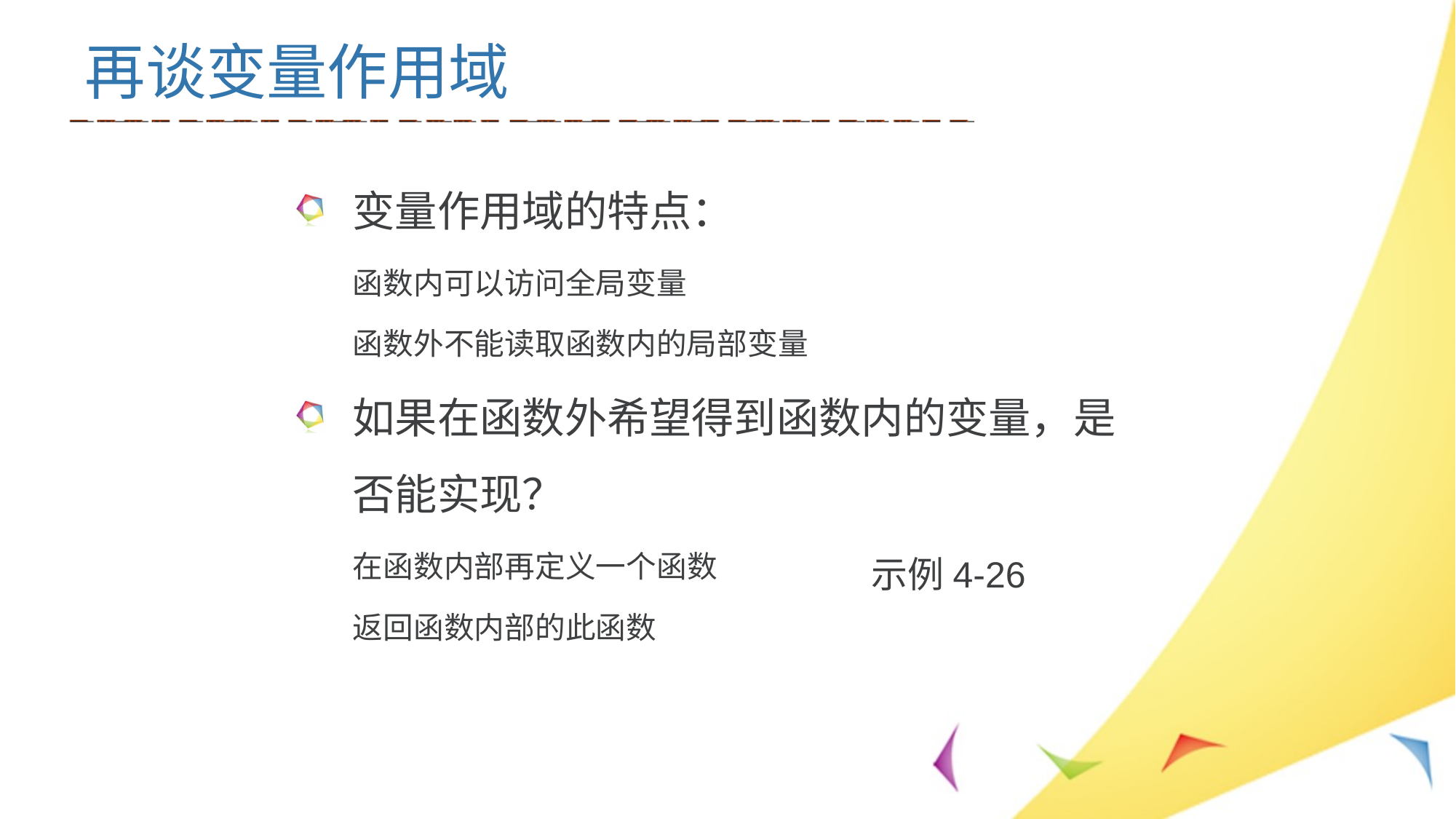

再谈变量作用域
变量作用域的特点：
函数内可以访问全局变量
函数外不能读取函数内的局部变量
如果在函数外希望得到函数内的变量，是否能实现？
在函数内部再定义一个函数
返回函数内部的此函数
示例4-26